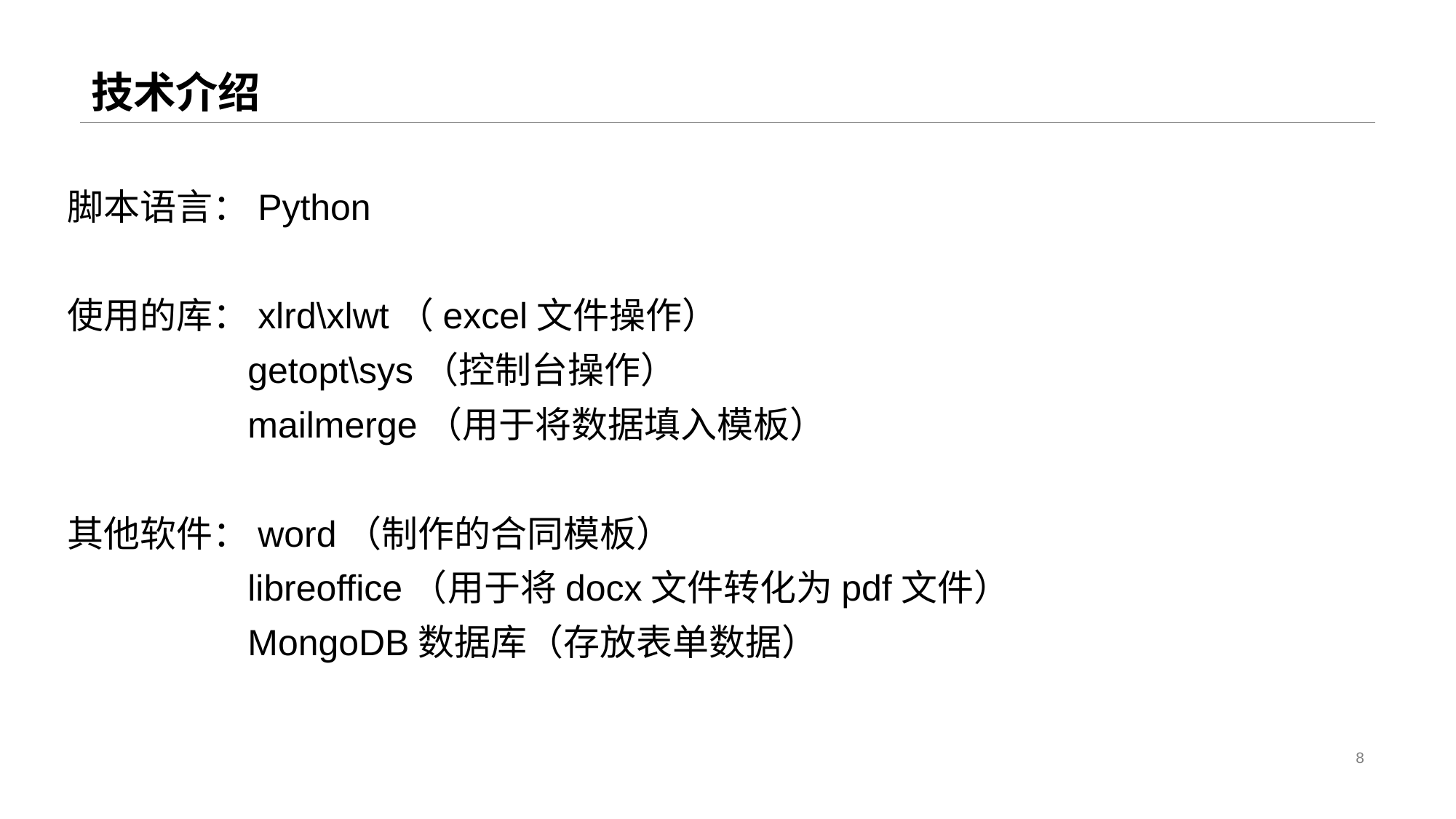

# 技术介绍
脚本语言：Python

使用的库：xlrd\xlwt（excel文件操作）
	       getopt\sys（控制台操作）
	       mailmerge（用于将数据填入模板）

其他软件：word（制作的合同模板）
	       libreoffice（用于将docx文件转化为pdf文件）
	       MongoDB数据库（存放表单数据）
8